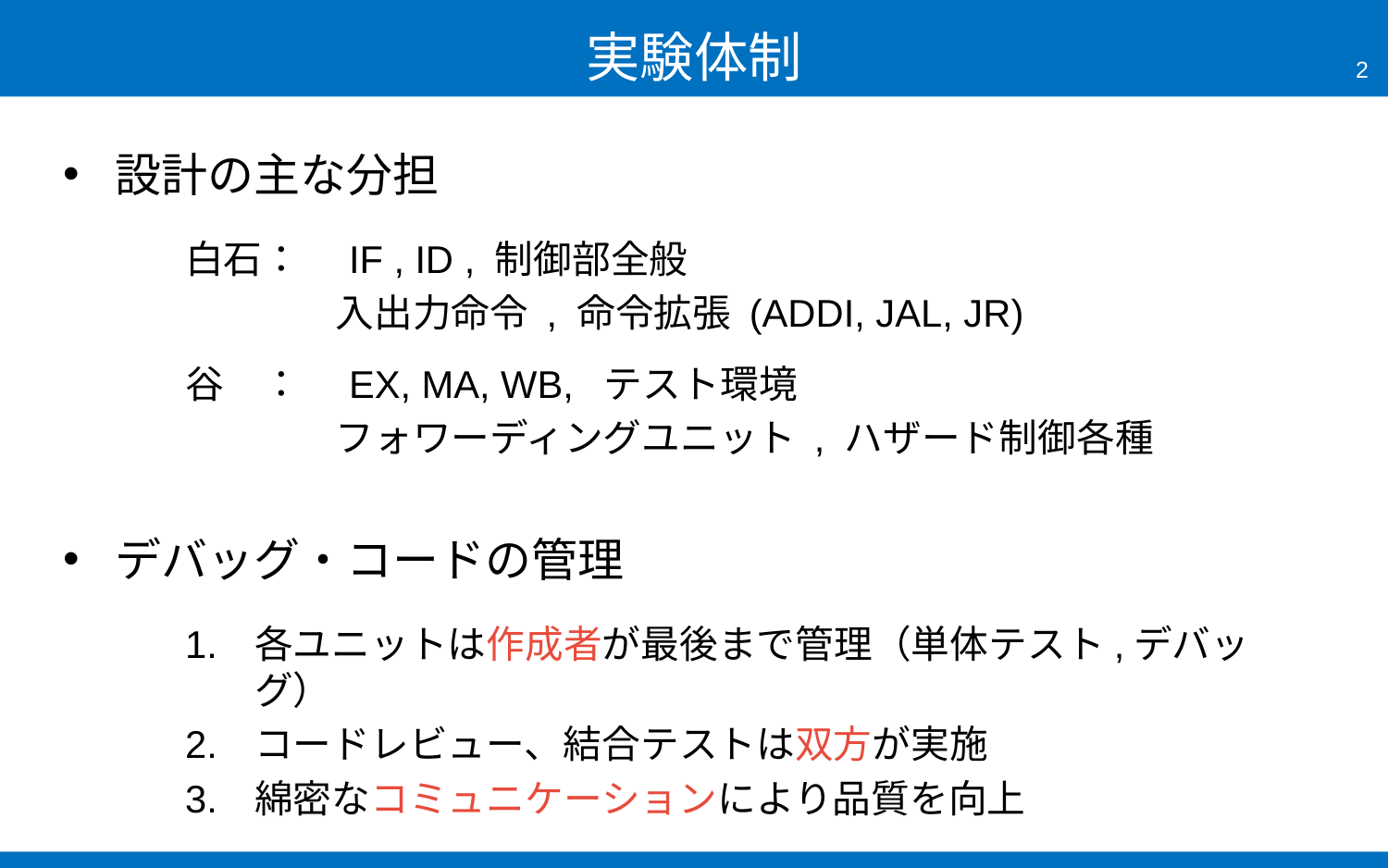

# 実験体制
設計の主な分担

白石：　IF , ID , 制御部全般
入出力命令 , 命令拡張 (ADDI, JAL, JR)

谷　：　EX, MA, WB,  テスト環境
フォワーディングユニット , ハザード制御各種

デバッグ・コードの管理

各ユニットは作成者が最後まで管理（単体テスト,デバッグ）
コードレビュー、結合テストは双方が実施
綿密なコミュニケーションにより品質を向上